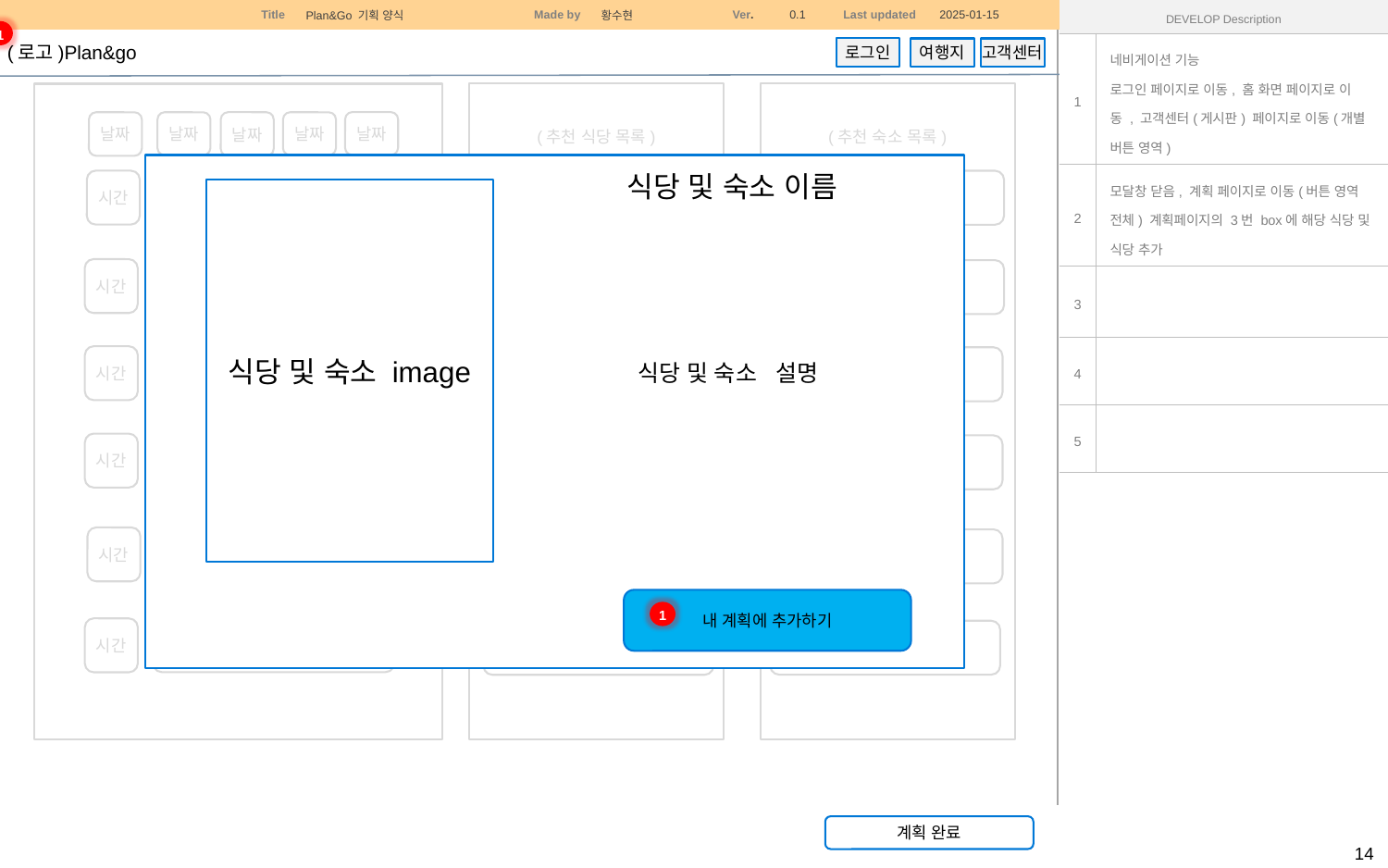

| DEVELOP Description |  |
| --- | --- |
| 1 | 네비게이션 기능 로그인 페이지로 이동, 홈 화면 페이지로 이동 , 고객센터(게시판) 페이지로 이동(개별 버튼 영역) |
| 2 | 모달창 닫음, 계획 페이지로 이동(버튼 영역 전체) 계획페이지의 3번 box에 해당 식당 및 식당 추가 |
| 3 |  |
| 4 |  |
| 5 |  |
1

(로고)Plan&go
로그인
여행지
고객센터
(추천 식당 목록)

식당 1
식당 2
식당 3
식당 4
식당 5
식당 6
(추천 숙소 목록)

숙소 1
숙소 1
숙소 1
숙소 1
숙소 1
숙소 1

날짜
날짜
날짜
날짜
날짜
시간
식당 1 숙소2 일정내용
일정내용
시간
시간
일정내용
시간
일정내용
일정내용
시간
시간
일정내용

식당 및 숙소 이름
식당 및 숙소 image
식당 및 숙소   설명
내 계획에 추가하기
1

계획 완료